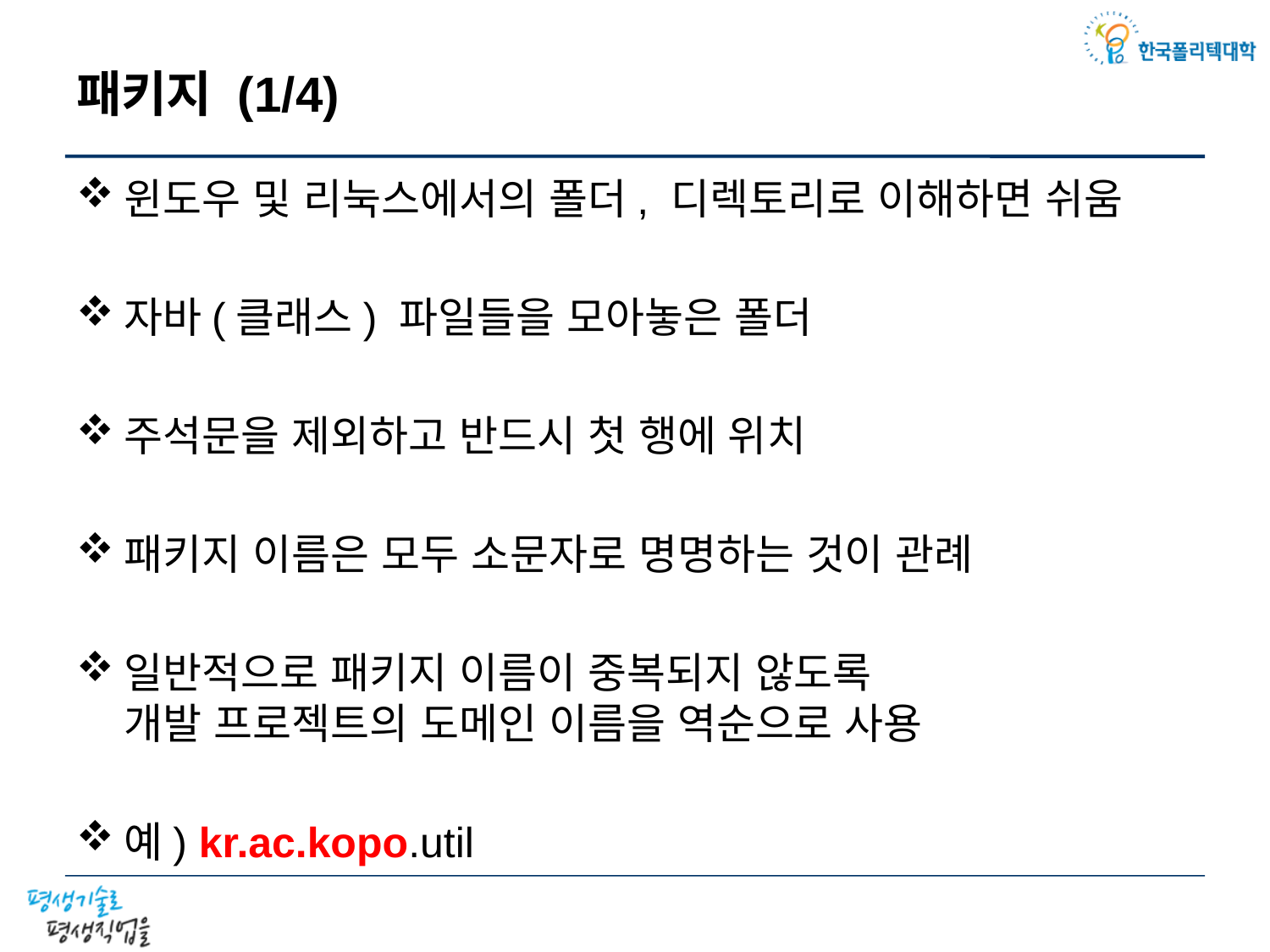

# 패키지 (1/4)
윈도우 및 리눅스에서의 폴더, 디렉토리로 이해하면 쉬움

자바(클래스) 파일들을 모아놓은 폴더

주석문을 제외하고 반드시 첫 행에 위치

패키지 이름은 모두 소문자로 명명하는 것이 관례

일반적으로 패키지 이름이 중복되지 않도록
개발 프로젝트의 도메인 이름을 역순으로 사용

예) kr.ac.kopo.util